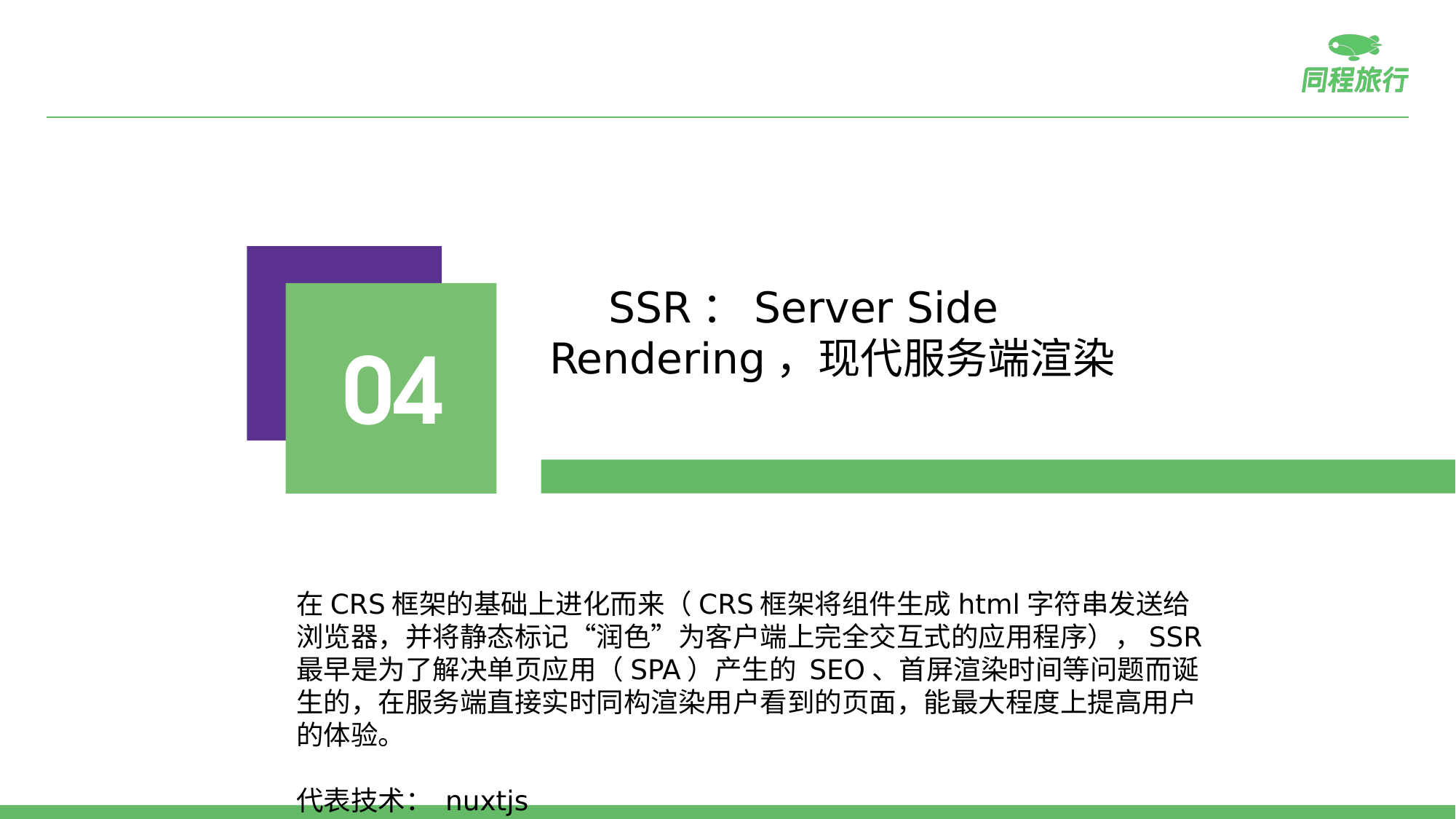

SSR：Server Side Rendering，现代服务端渲染

04

在CRS框架的基础上进化而来（CRS框架将组件生成html字符串发送给浏览器，并将静态标记“润色”为客户端上完全交互式的应用程序），SSR最早是为了解决单页应用（SPA）产生的 SEO、首屏渲染时间等问题而诞生的，在服务端直接实时同构渲染用户看到的页面，能最大程度上提高用户的体验。

代表技术： nuxtjs